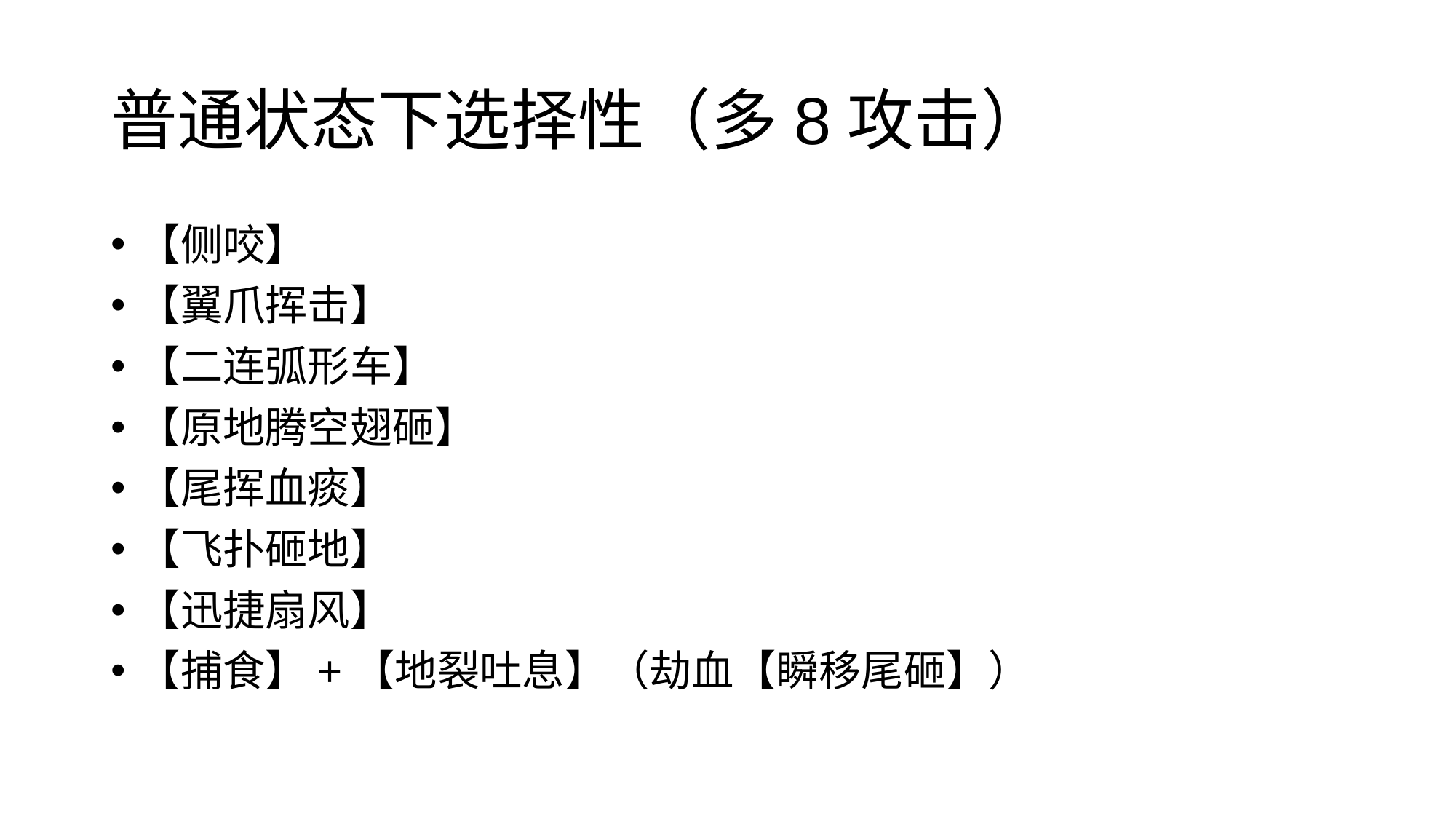

# 普通状态下选择性（多8攻击）
【侧咬】
【翼爪挥击】
【二连弧形车】
【原地腾空翅砸】
【尾挥血痰】
【飞扑砸地】
【迅捷扇风】
【捕食】+【地裂吐息】（劫血【瞬移尾砸】）